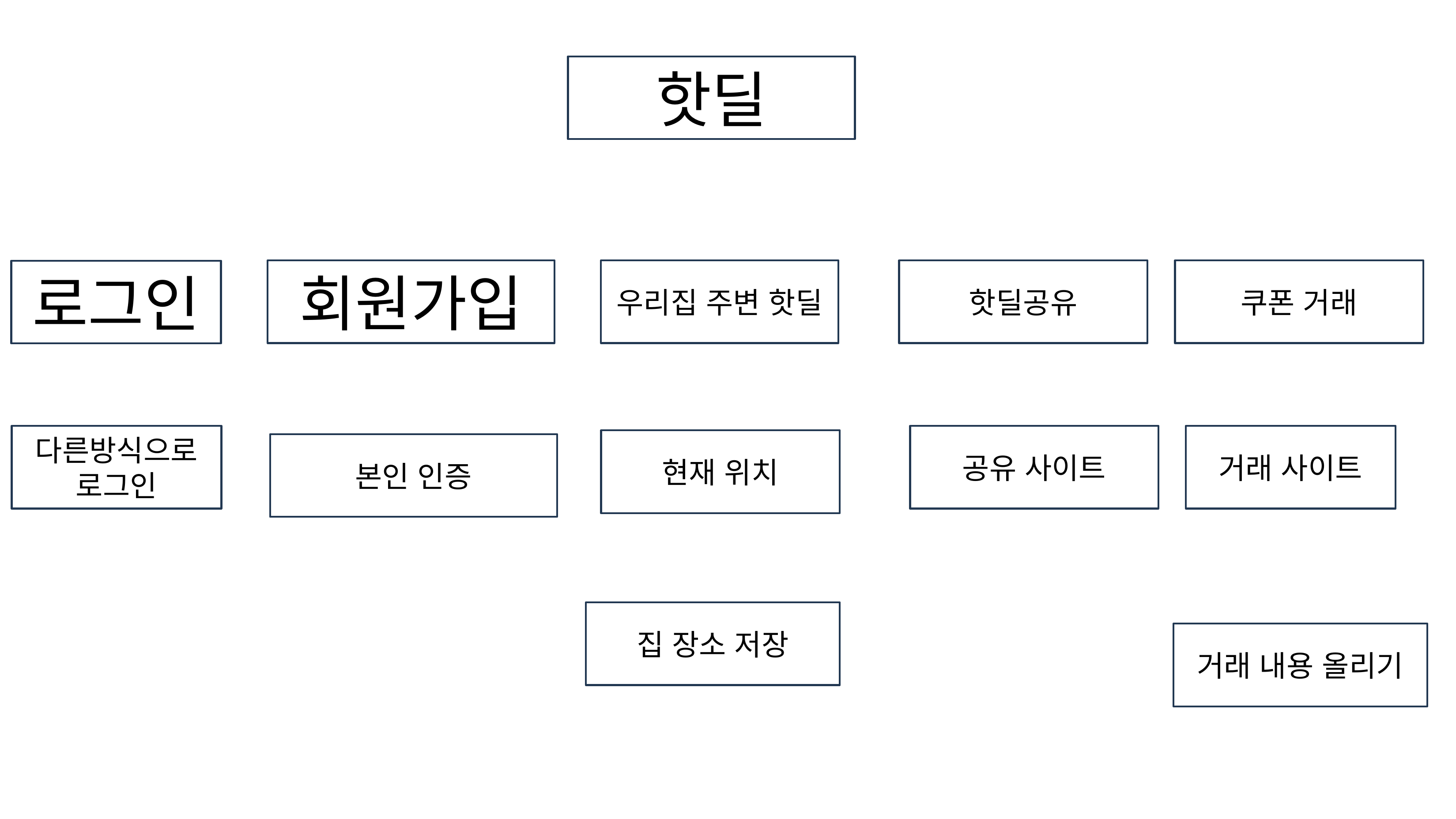

핫딜
회원가입
우리집 주변 핫딜
핫딜공유
쿠폰 거래
로그인
다른방식으로 로그인
공유 사이트
거래 사이트
현재 위치
본인 인증
집 장소 저장
거래 내용 올리기